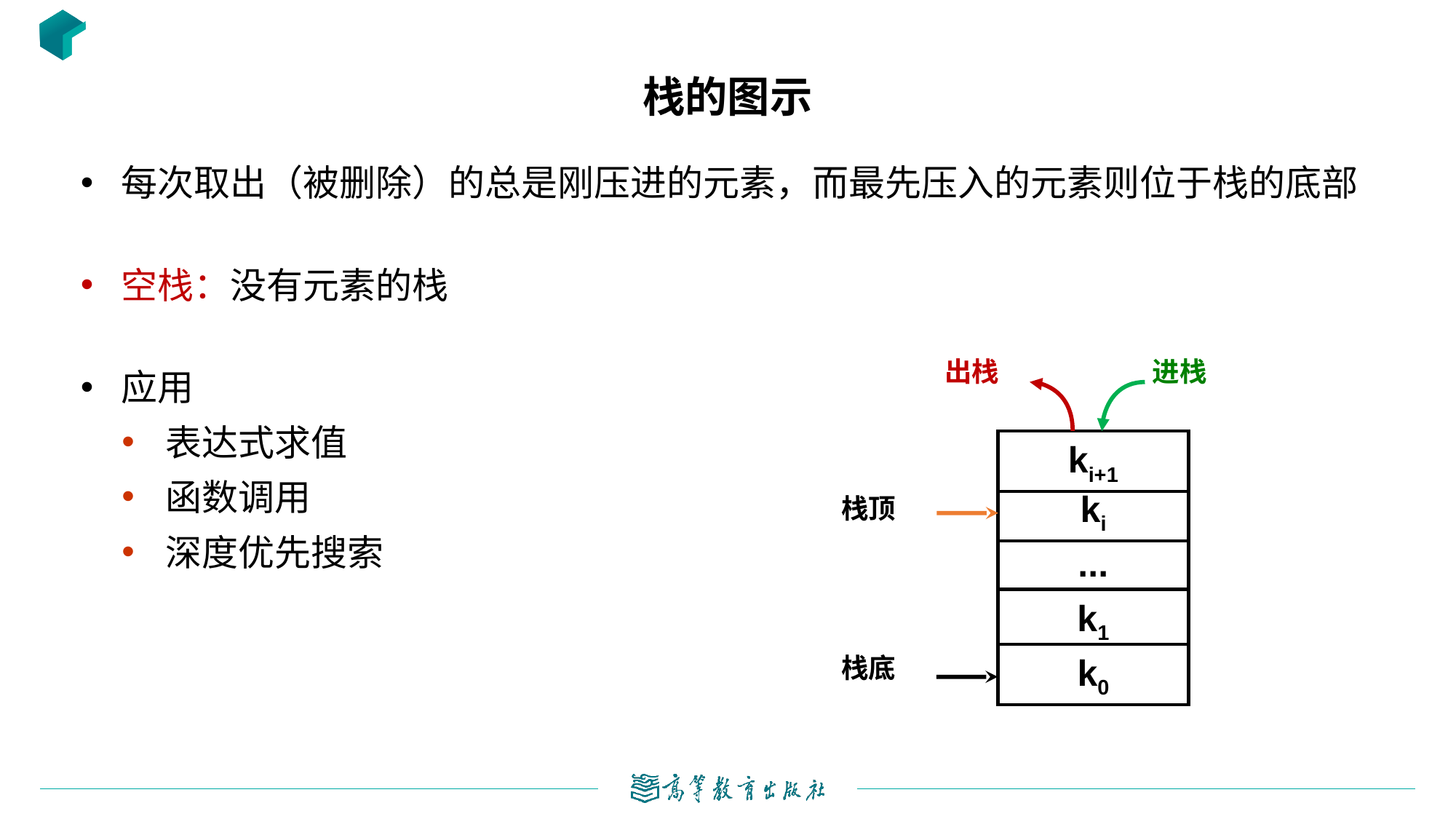

# 栈的图示
每次取出（被删除）的总是刚压进的元素，而最先压入的元素则位于栈的底部

空栈：没有元素的栈

应用
表达式求值
函数调用
深度优先搜索

出栈
进栈

ki+1
ki
栈顶

...
k1
k0
栈底